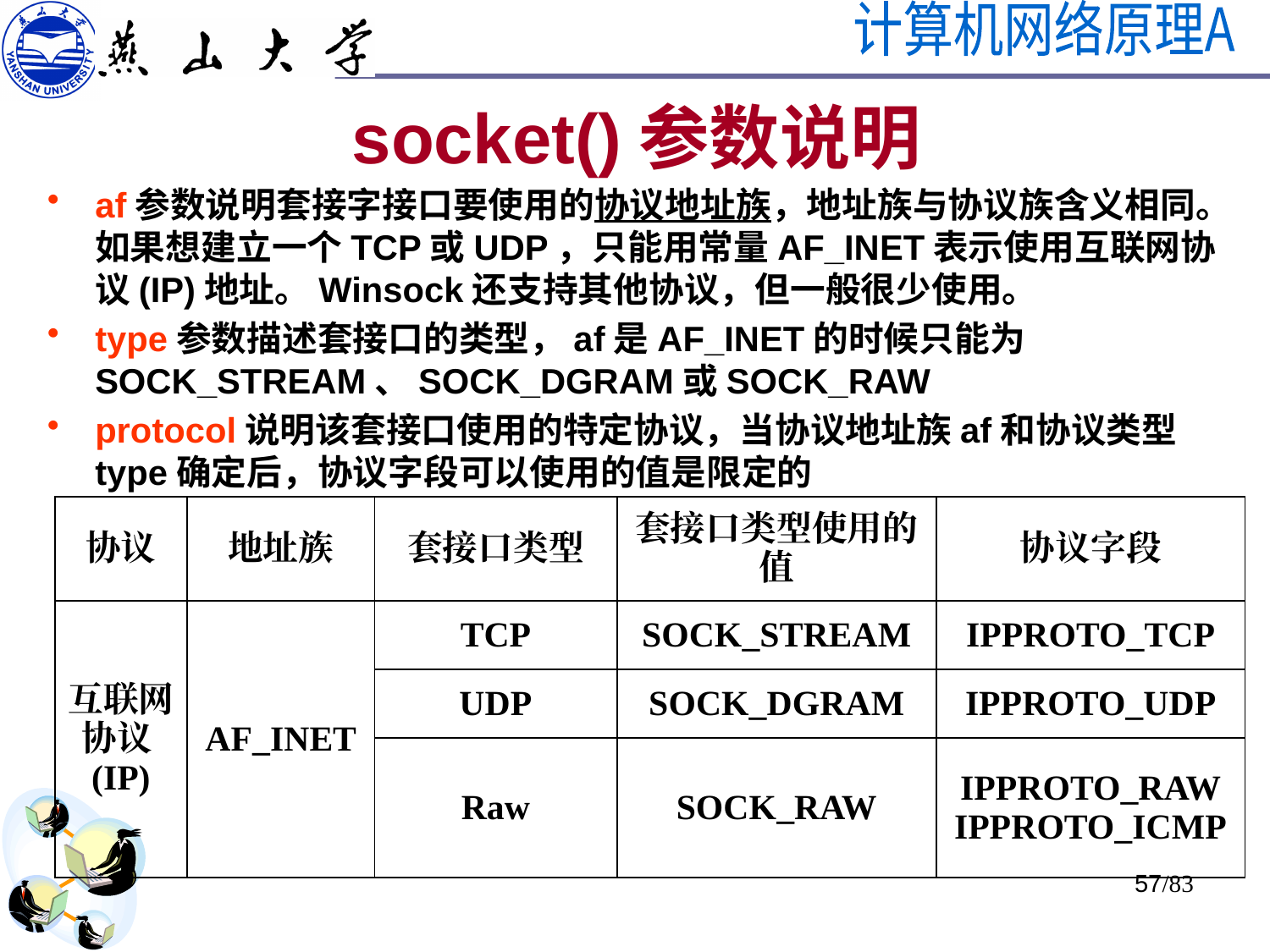

# socket()参数说明
af参数说明套接字接口要使用的协议地址族，地址族与协议族含义相同。如果想建立一个TCP或UDP，只能用常量AF_INET表示使用互联网协议(IP)地址。Winsock还支持其他协议，但一般很少使用。
type参数描述套接口的类型，af是AF_INET的时候只能为SOCK_STREAM、SOCK_DGRAM或SOCK_RAW
protocol说明该套接口使用的特定协议，当协议地址族af和协议类型type确定后，协议字段可以使用的值是限定的

| 协议 | 地址族 | 套接口类型 | 套接口类型使用的值 | 协议字段 |
| --- | --- | --- | --- | --- |
| 互联网协议(IP) | AF\_INET | TCP | SOCK\_STREAM | IPPROTO\_TCP |
|  |  | UDP | SOCK\_DGRAM | IPPROTO\_UDP |
|  |  | Raw | SOCK\_RAW | IPPROTO\_RAW IPPROTO\_ICMP |
57/83